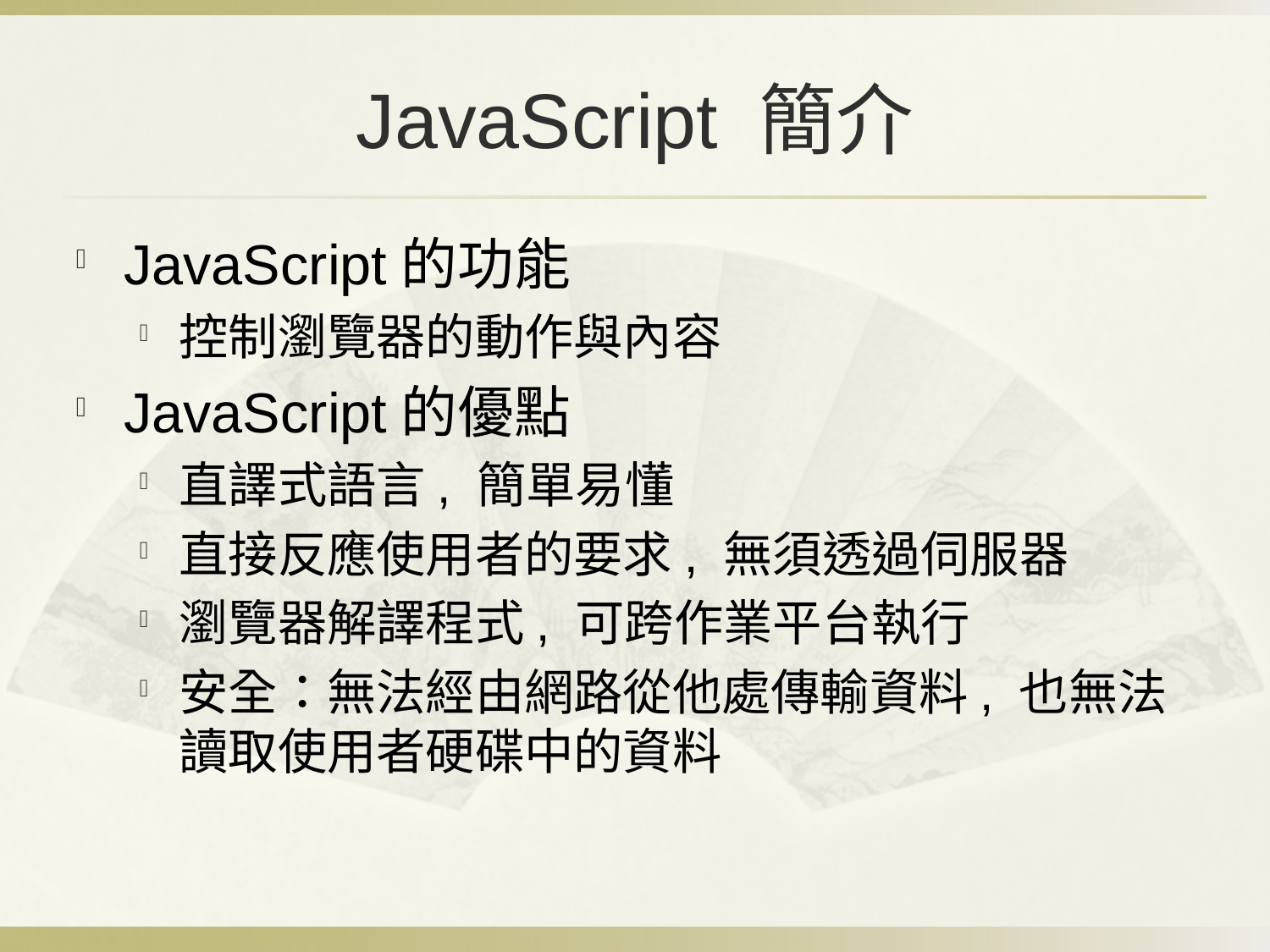

# JavaScript 簡介
JavaScript的功能
控制瀏覽器的動作與內容
JavaScript的優點
直譯式語言, 簡單易懂
直接反應使用者的要求, 無須透過伺服器
瀏覽器解譯程式, 可跨作業平台執行
安全：無法經由網路從他處傳輸資料, 也無法讀取使用者硬碟中的資料